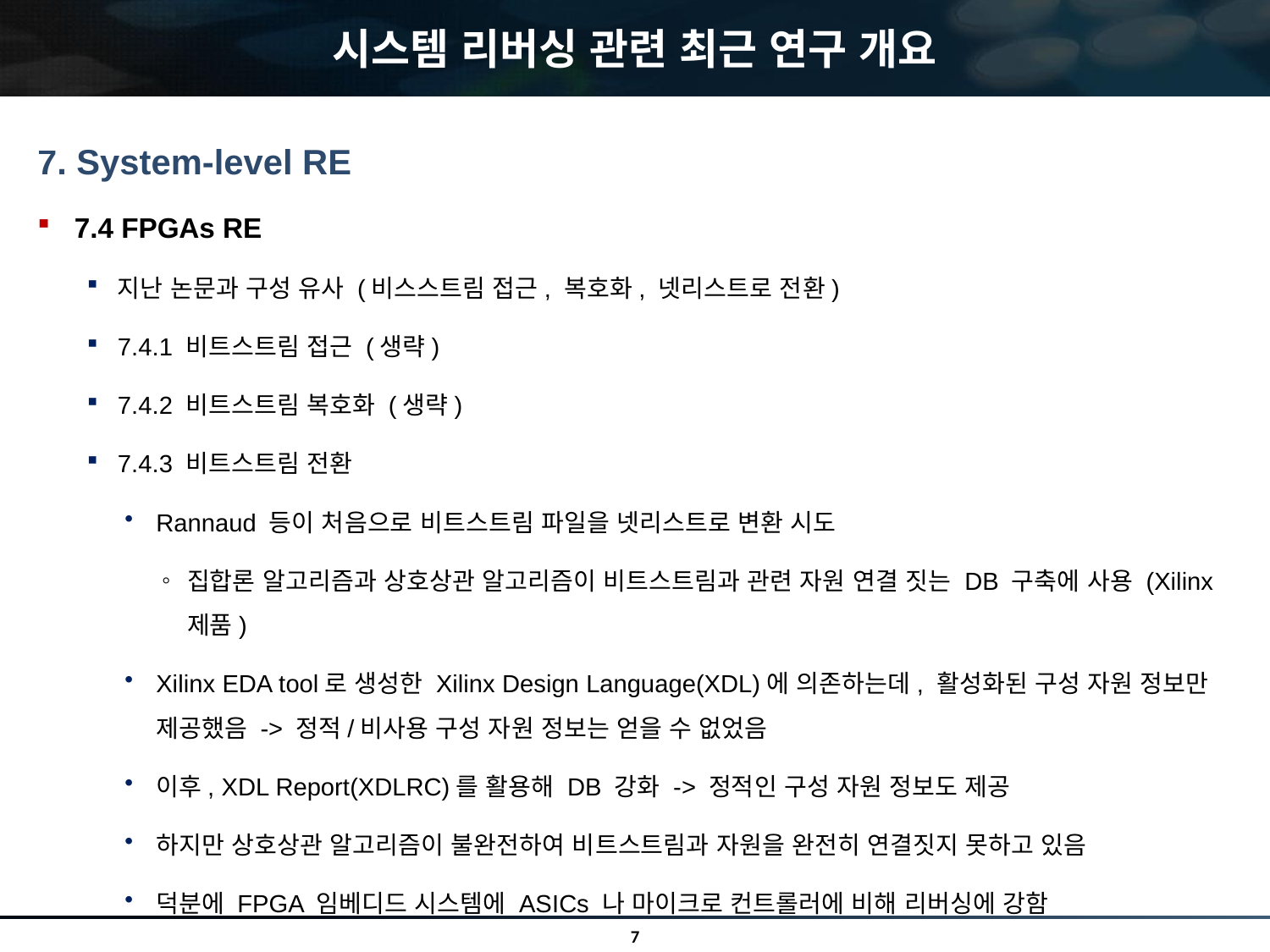

# 시스템 리버싱 관련 최근 연구 개요
7. System-level RE
7.4 FPGAs RE
지난 논문과 구성 유사 (비스스트림 접근, 복호화, 넷리스트로 전환)
7.4.1 비트스트림 접근 (생략)
7.4.2 비트스트림 복호화 (생략)
7.4.3 비트스트림 전환
Rannaud 등이 처음으로 비트스트림 파일을 넷리스트로 변환 시도
집합론 알고리즘과 상호상관 알고리즘이 비트스트림과 관련 자원 연결 짓는 DB 구축에 사용 (Xilinx 제품)
Xilinx EDA tool로 생성한 Xilinx Design Language(XDL)에 의존하는데, 활성화된 구성 자원 정보만 제공했음 -> 정적/비사용 구성 자원 정보는 얻을 수 없었음
이후, XDL Report(XDLRC)를 활용해 DB 강화 -> 정적인 구성 자원 정보도 제공
하지만 상호상관 알고리즘이 불완전하여 비트스트림과 자원을 완전히 연결짓지 못하고 있음
덕분에 FPGA 임베디드 시스템에 ASICs 나 마이크로 컨트롤러에 비해 리버싱에 강함